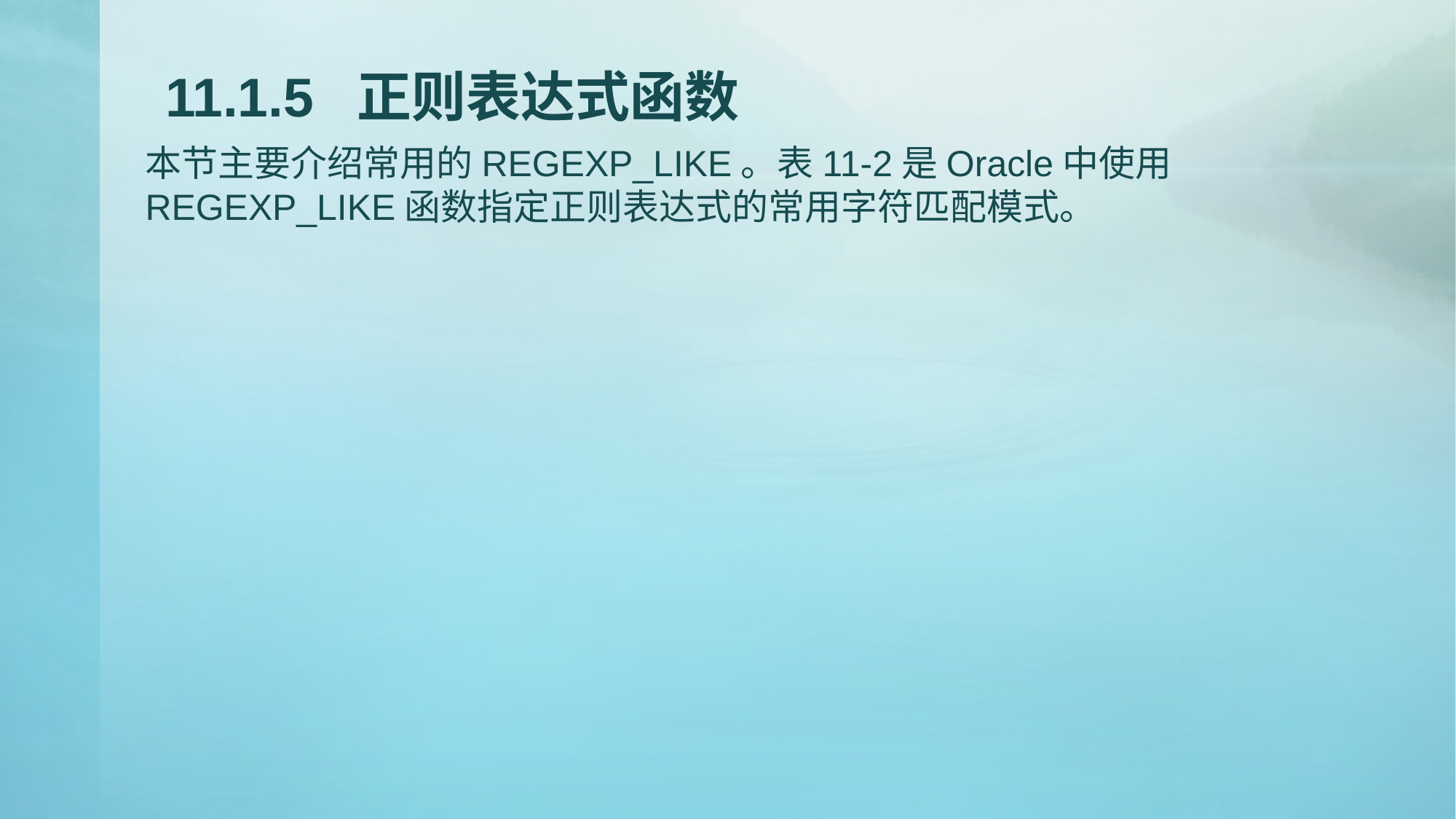

# 11.1.5  正则表达式函数
本节主要介绍常用的REGEXP_LIKE。表11-2是Oracle中使用REGEXP_LIKE函数指定正则表达式的常用字符匹配模式。